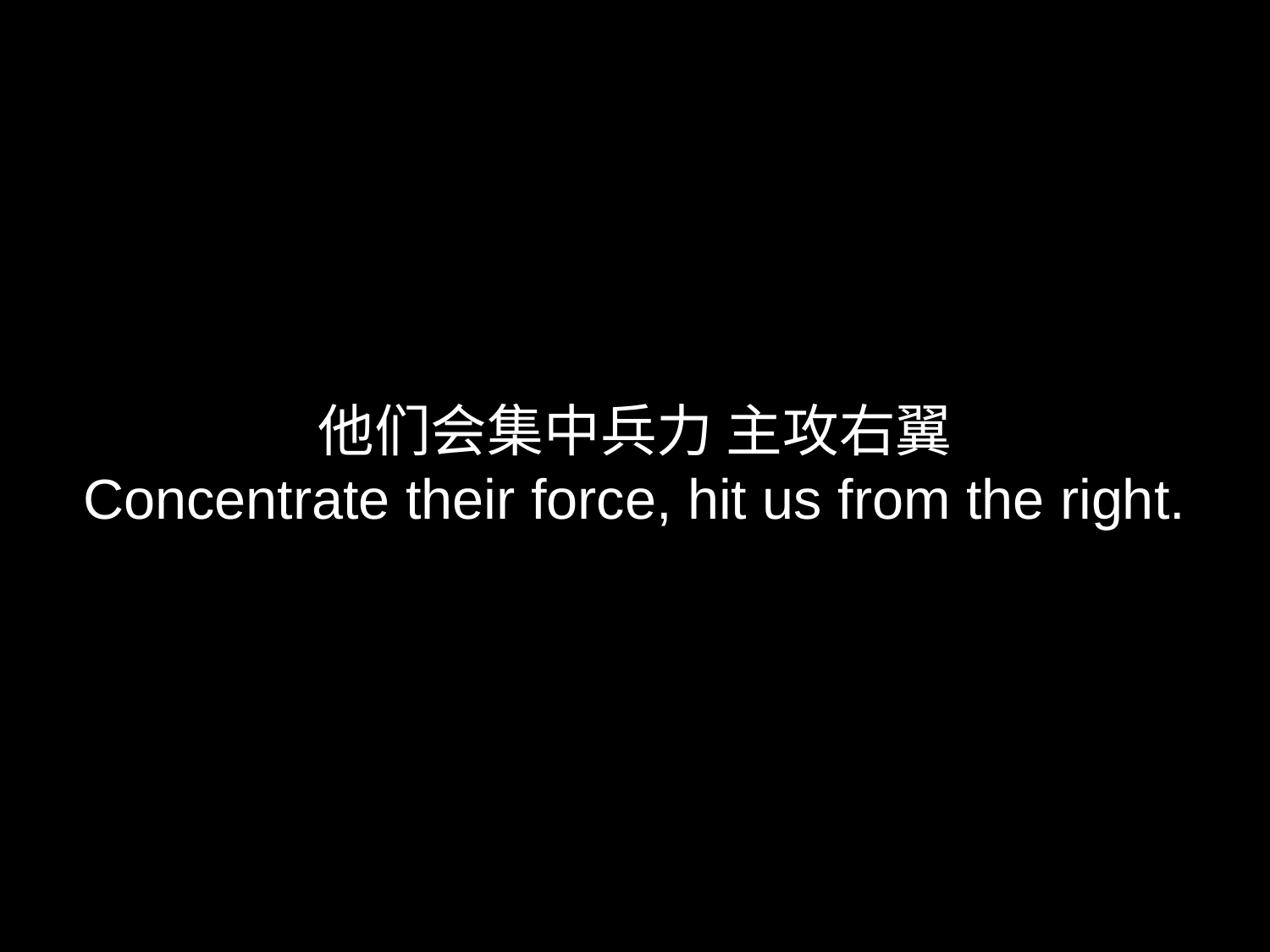

他们会集中兵力 主攻右翼
Concentrate their force, hit us from the right.